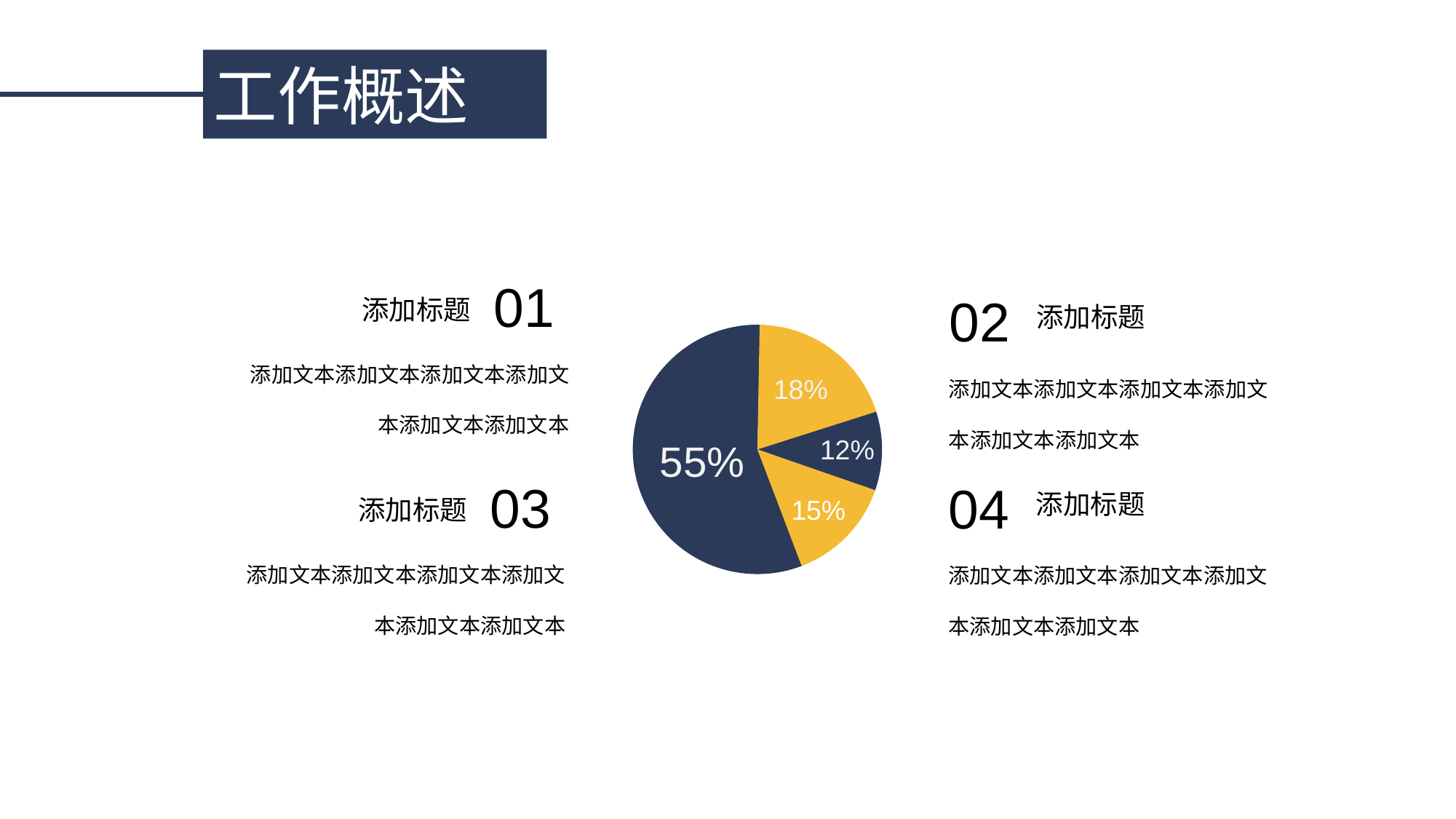

工作概述
01
02
添加标题
添加标题

添加文本添加文本添加文本添加文本添加文本添加文本

添加文本添加文本添加文本添加文本添加文本添加文本
18%
12%
55%
03
04
添加标题
添加标题
15%
添加文本添加文本添加文本添加文本添加文本添加文本

添加文本添加文本添加文本添加文本添加文本添加文本